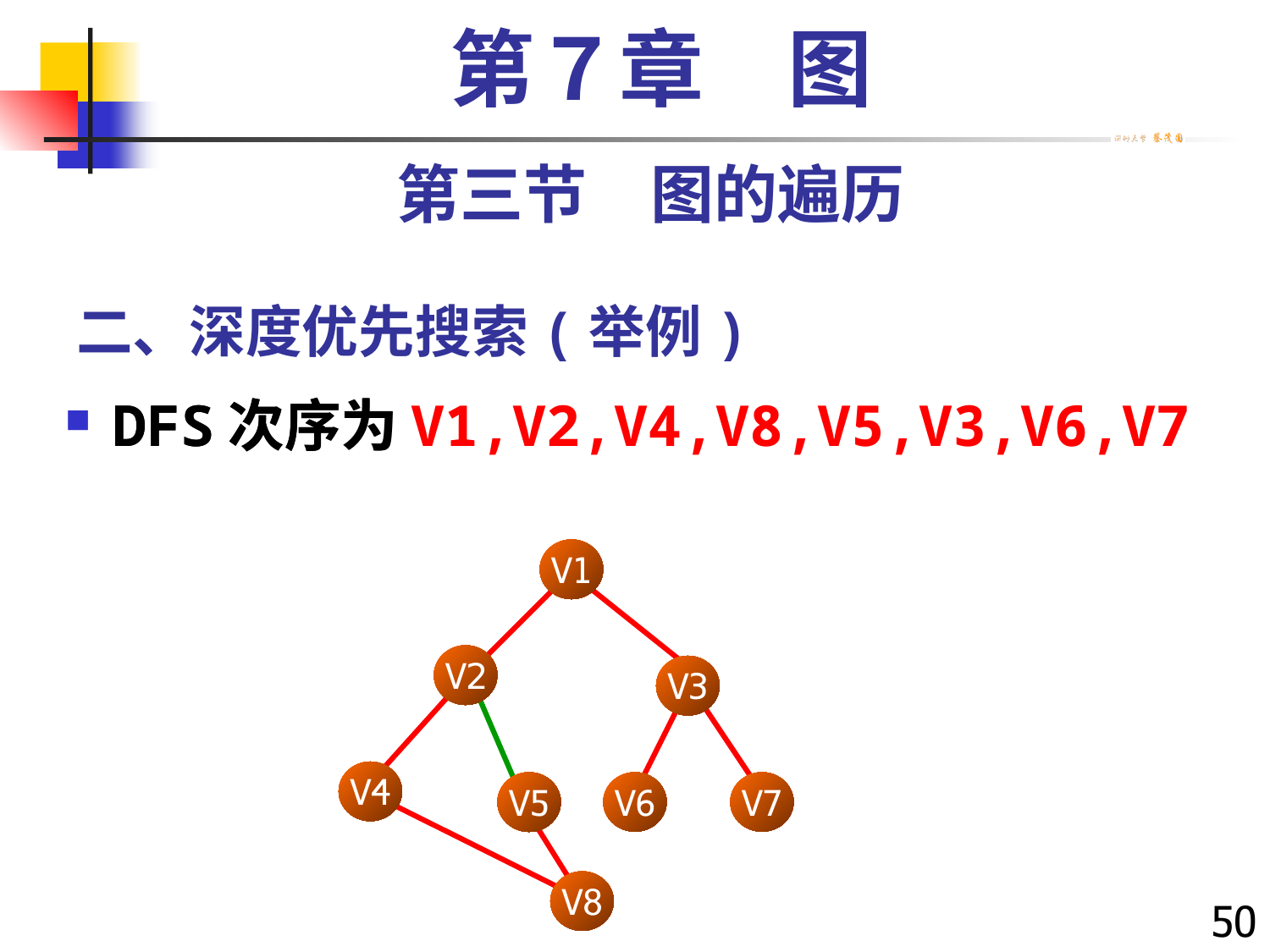

第７章　图
第三节　图的遍历
# 二、深度优先搜索(举例)
DFS次序为V1,V2,V4,V8,V5,V3,V6,V7
DFS次序为V1,V2,V4,V8,V5,V3,V6,V7
V1
V2
V3
V4
V5
V6
V7
V8

50